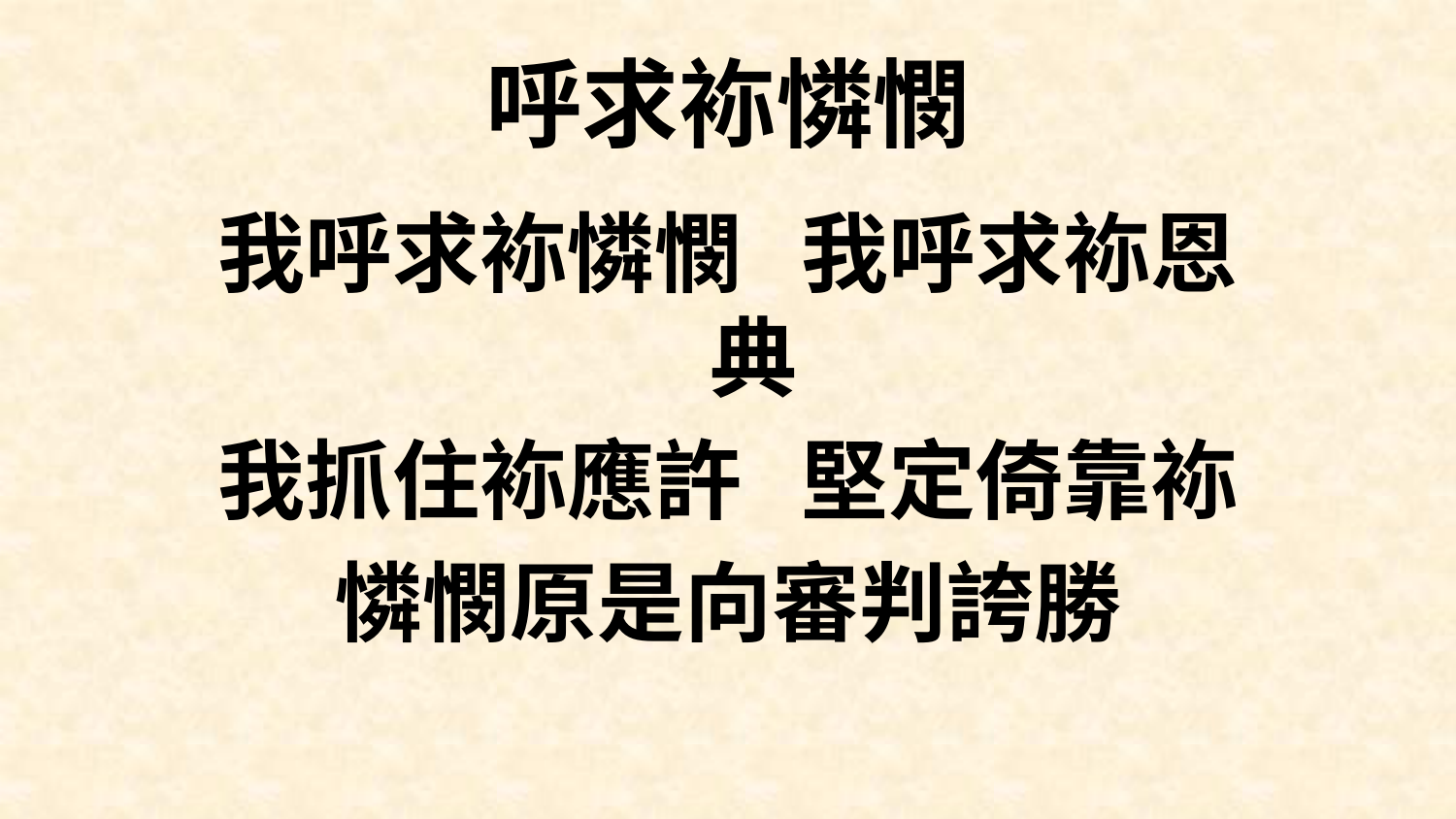

# 呼求袮憐憫
我呼求袮憐憫   我呼求袮恩典
我抓住袮應許   堅定倚靠袮
憐憫原是向審判誇勝